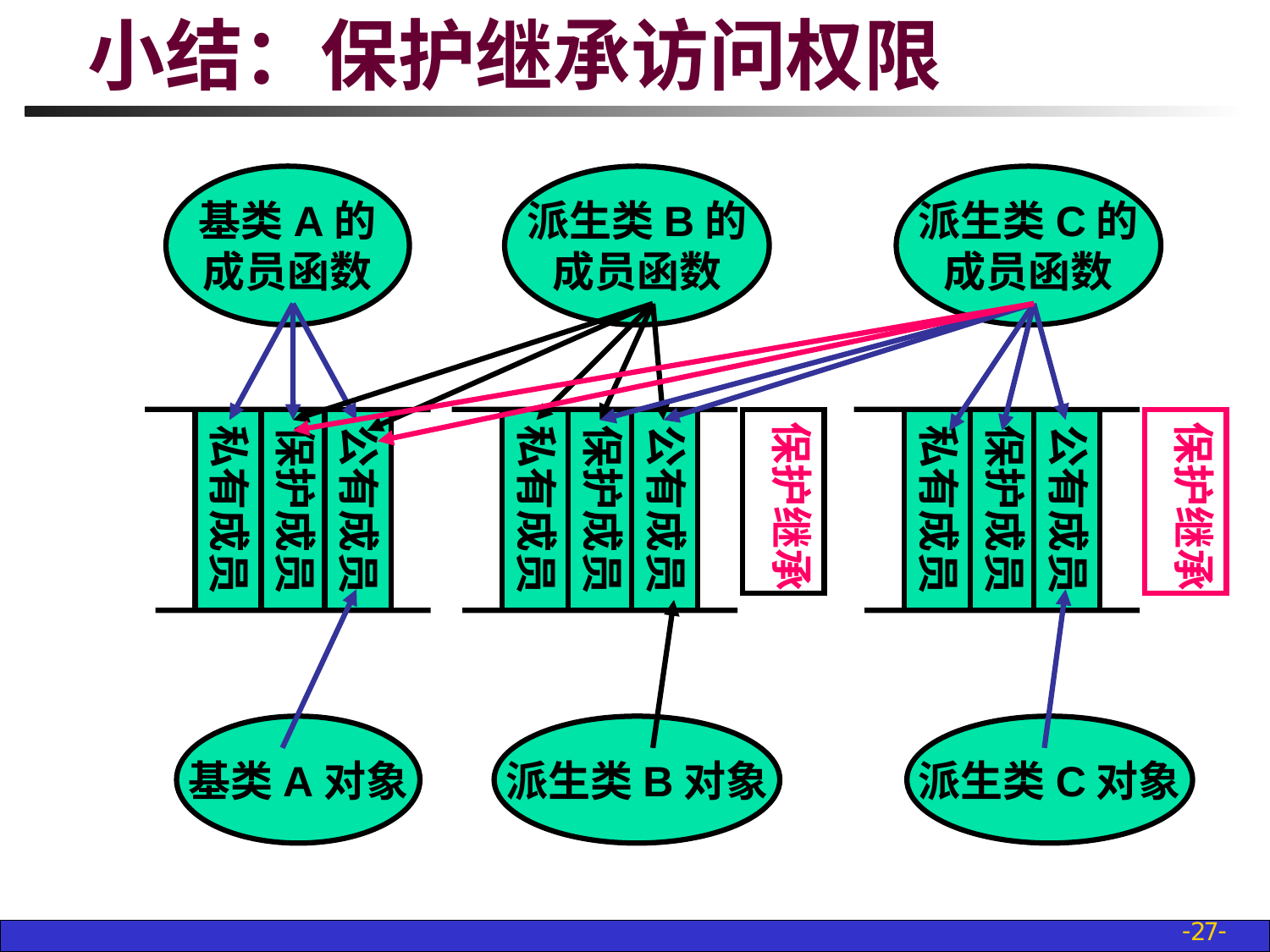

# 小结：保护继承访问权限
基类A的
成员函数

私有成员
保护成员
公有成员

基类A对象
派生类B的
成员函数

私有成员
保护成员
公有成员

保护继承

派生类B对象
派生类C的
成员函数

私有成员
保护成员
公有成员

保护继承

派生类C对象
-27-